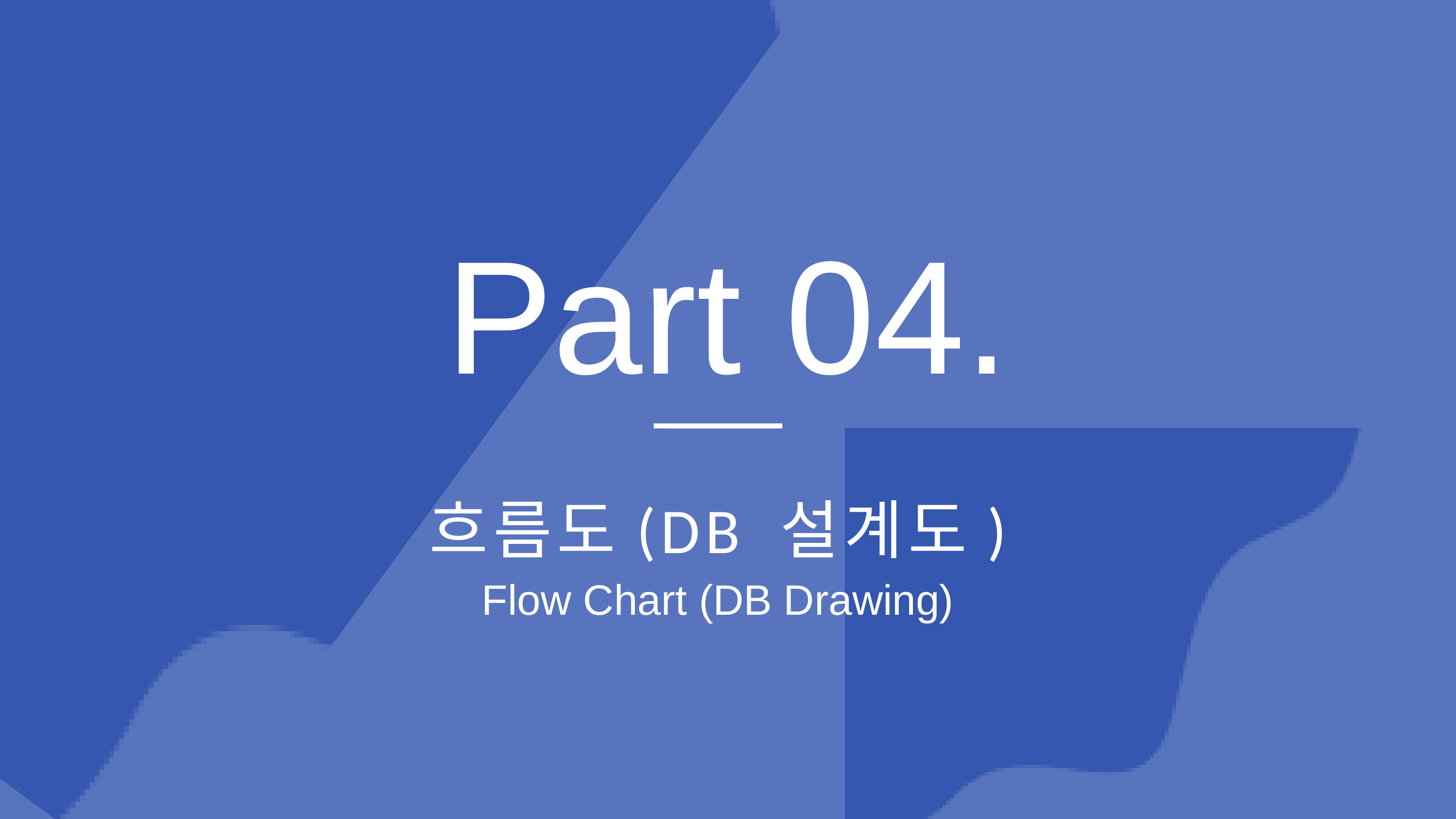

Part 04.

흐름도(DB 설계도)
Flow Chart (DB Drawing)